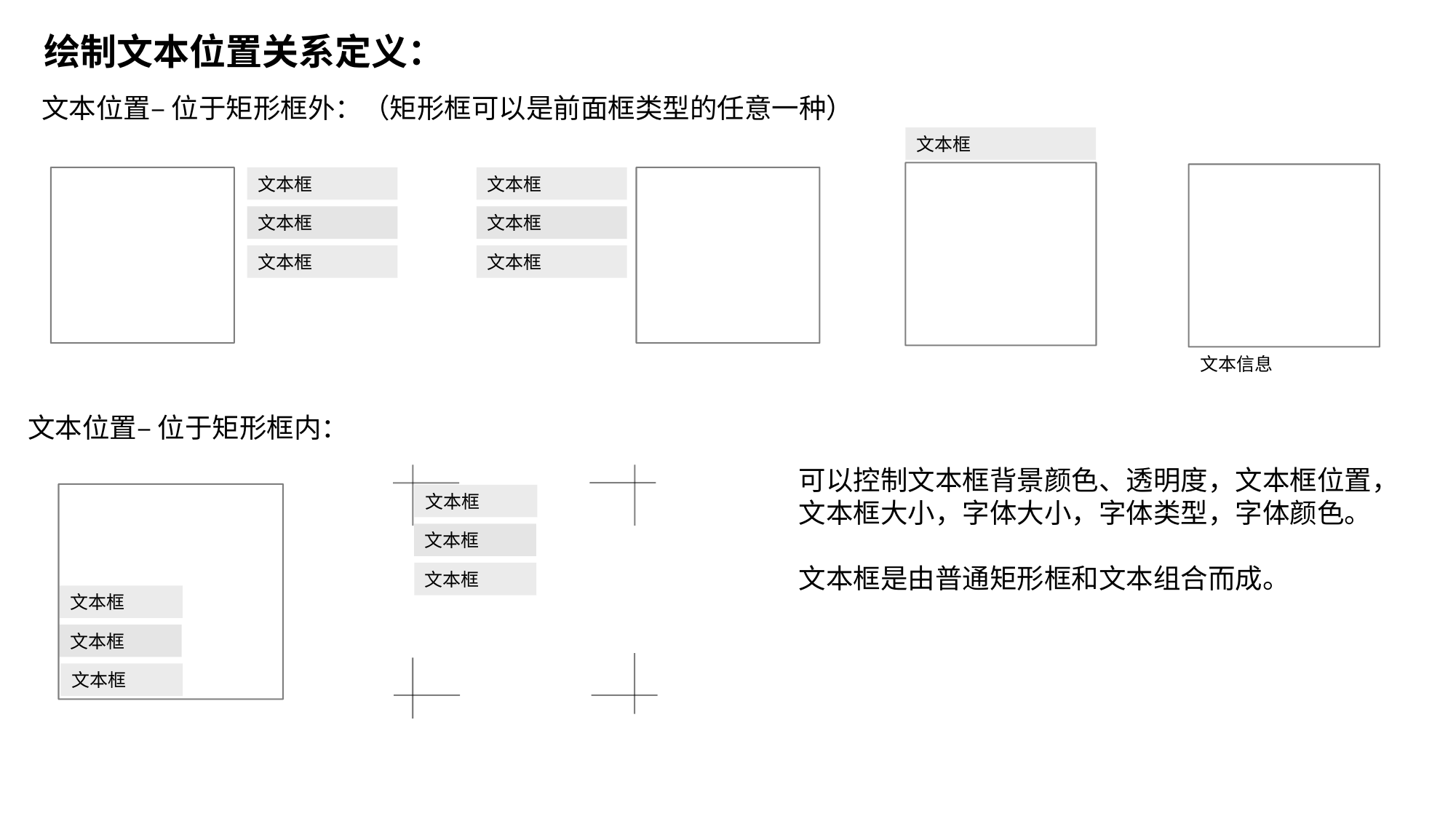

绘制文本位置关系定义：
文本位置– 位于矩形框外：（矩形框可以是前面框类型的任意一种）
文本框

文本框
文本框

文本框
文本框
文本框
文本框
文本信息
文本位置– 位于矩形框内：
可以控制文本框背景颜色、透明度，文本框位置，文本框大小，字体大小，字体类型，字体颜色。

文本框是由普通矩形框和文本组合而成。

文本框
文本框
文本框
文本框
文本框
文本框